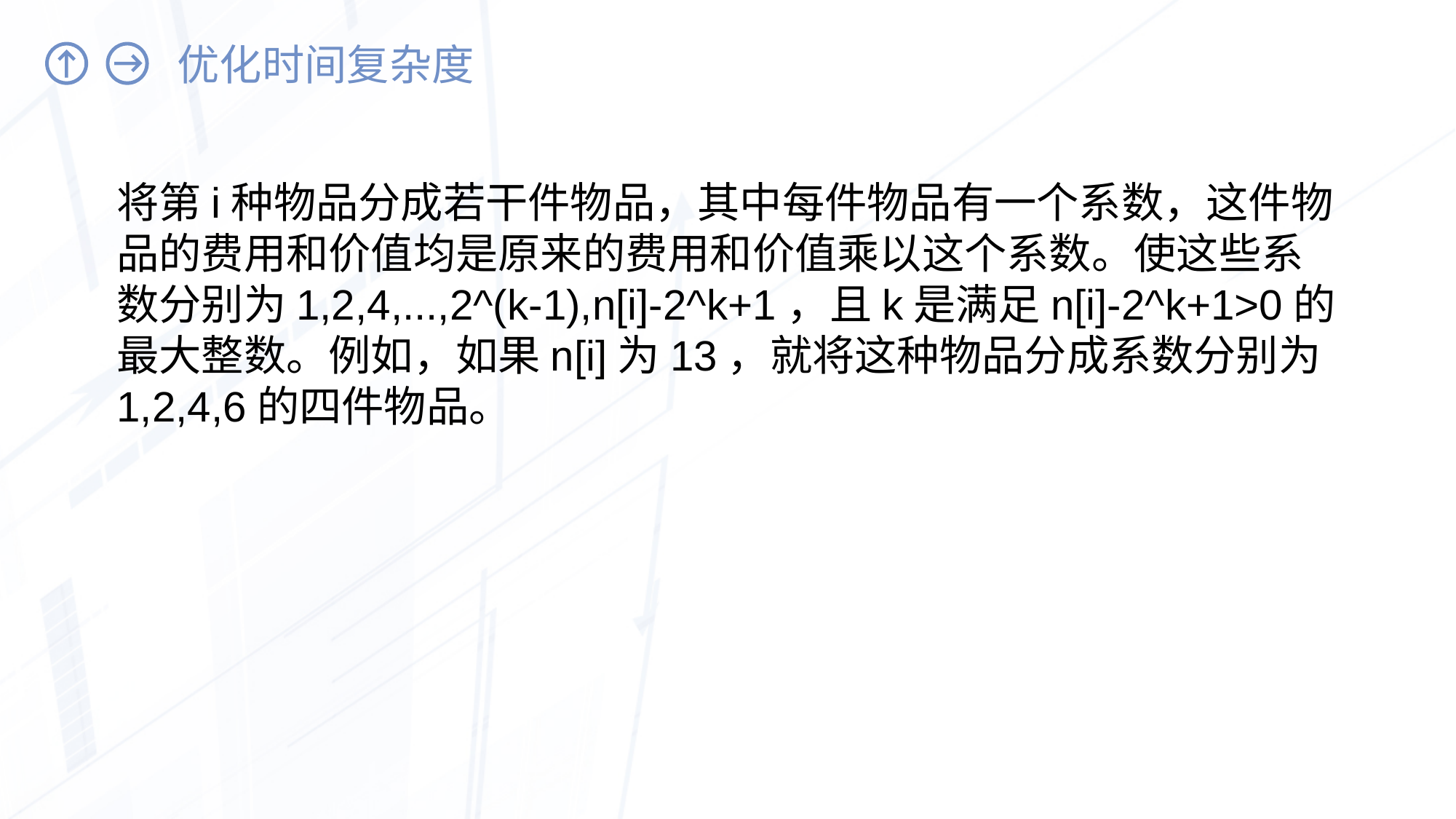

# 优化时间复杂度
将第i种物品分成若干件物品，其中每件物品有一个系数，这件物品的费用和价值均是原来的费用和价值乘以这个系数。使这些系数分别为1,2,4,...,2^(k-1),n[i]-2^k+1，且k是满足n[i]-2^k+1>0的最大整数。例如，如果n[i]为13，就将这种物品分成系数分别为1,2,4,6的四件物品。